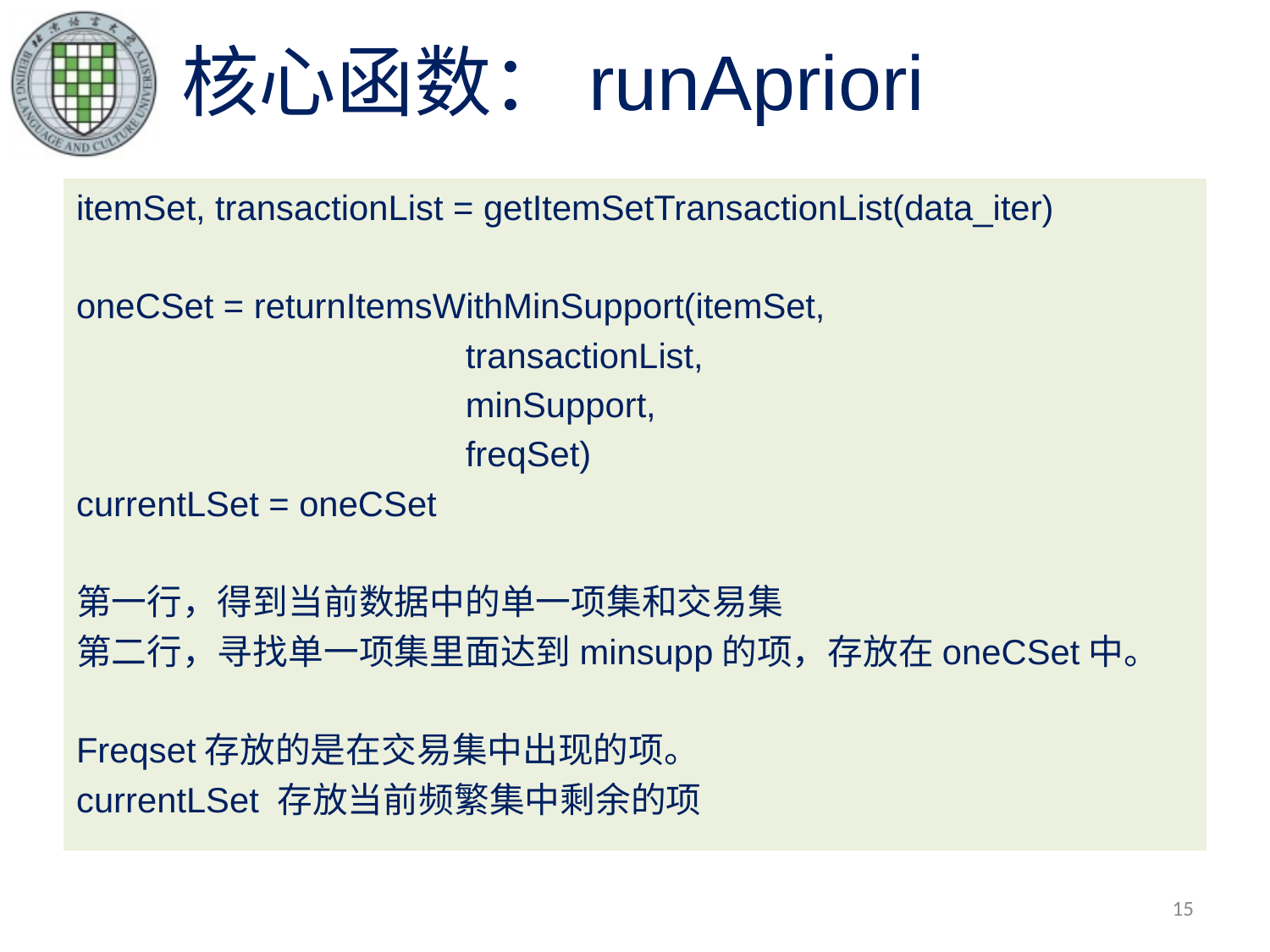

# 核心函数：runApriori
itemSet, transactionList = getItemSetTransactionList(data_iter)

oneCSet = returnItemsWithMinSupport(itemSet,
                                        transactionList,
                                        minSupport,
                                        freqSet)
currentLSet = oneCSet

第一行，得到当前数据中的单一项集和交易集
第二行，寻找单一项集里面达到minsupp的项，存放在oneCSet中。

Freqset存放的是在交易集中出现的项。
currentLSet 存放当前频繁集中剩余的项
15